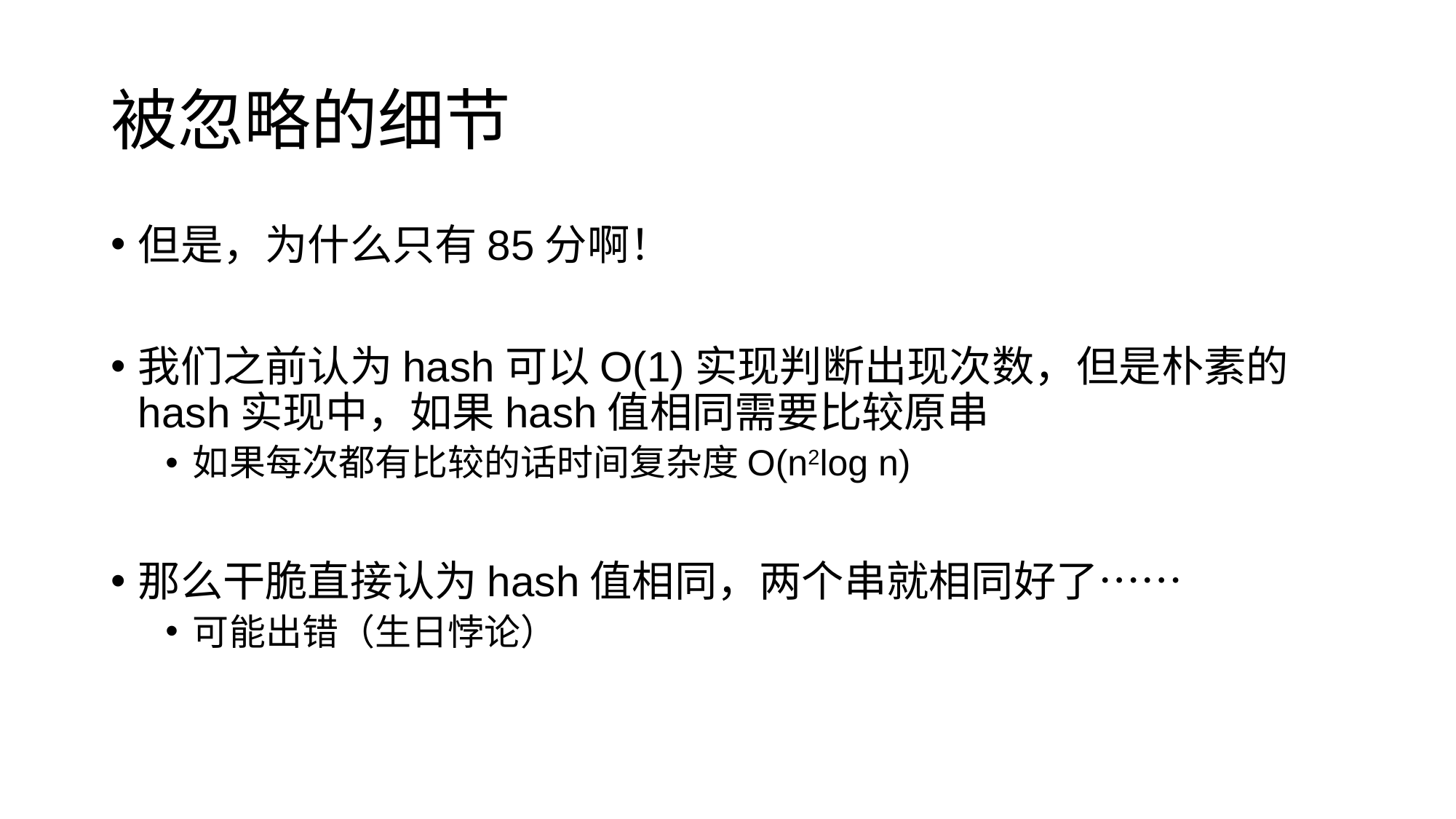

# 被忽略的细节
但是，为什么只有85分啊！

我们之前认为hash可以O(1)实现判断出现次数，但是朴素的hash实现中，如果hash值相同需要比较原串
如果每次都有比较的话时间复杂度O(n2log n)

那么干脆直接认为hash值相同，两个串就相同好了……
可能出错（生日悖论）